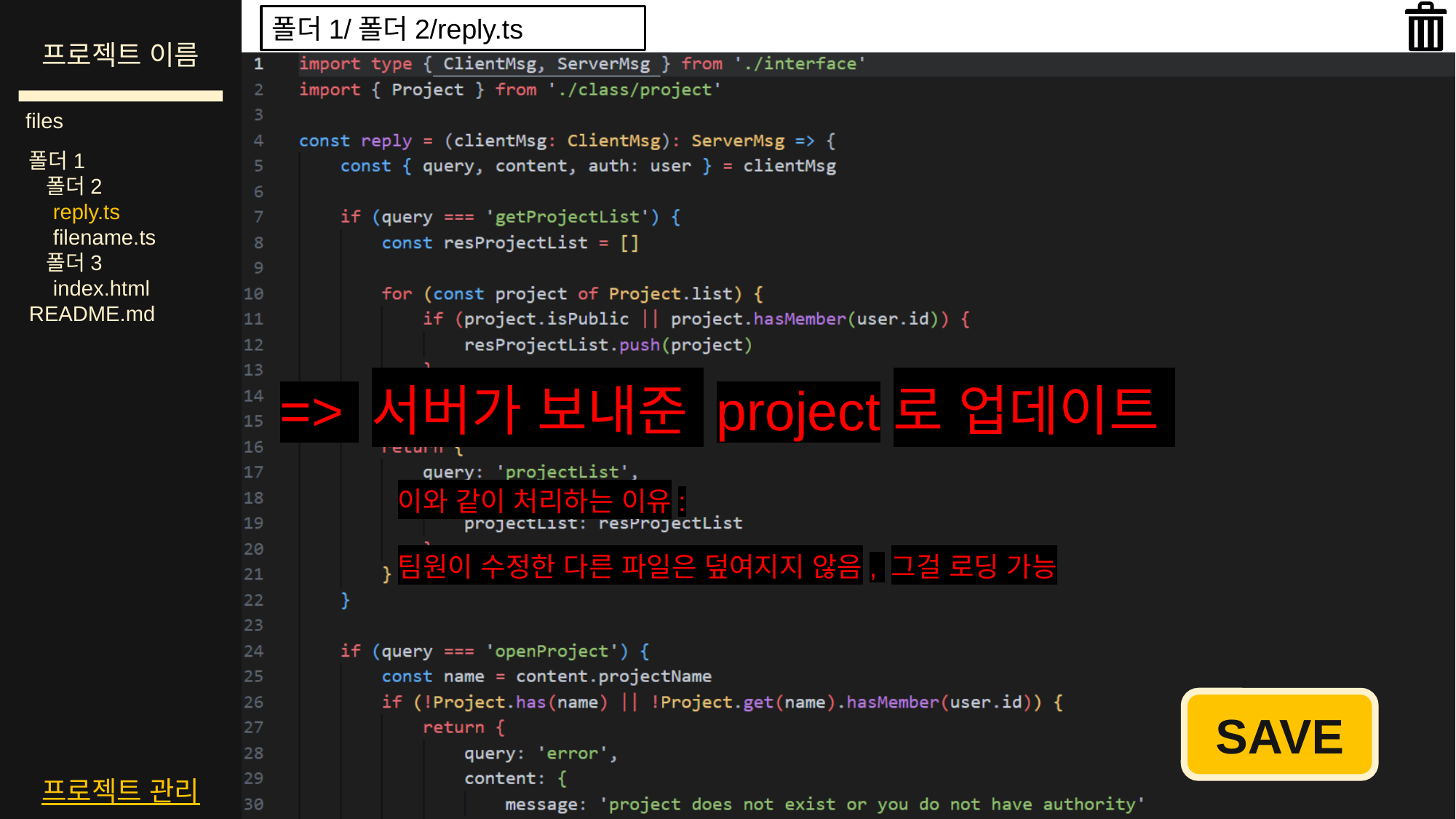

=> 서버가 보내준 project로 업데이트
이와 같이 처리하는 이유:

팀원이 수정한 다른 파일은 덮여지지 않음, 그걸 로딩 가능